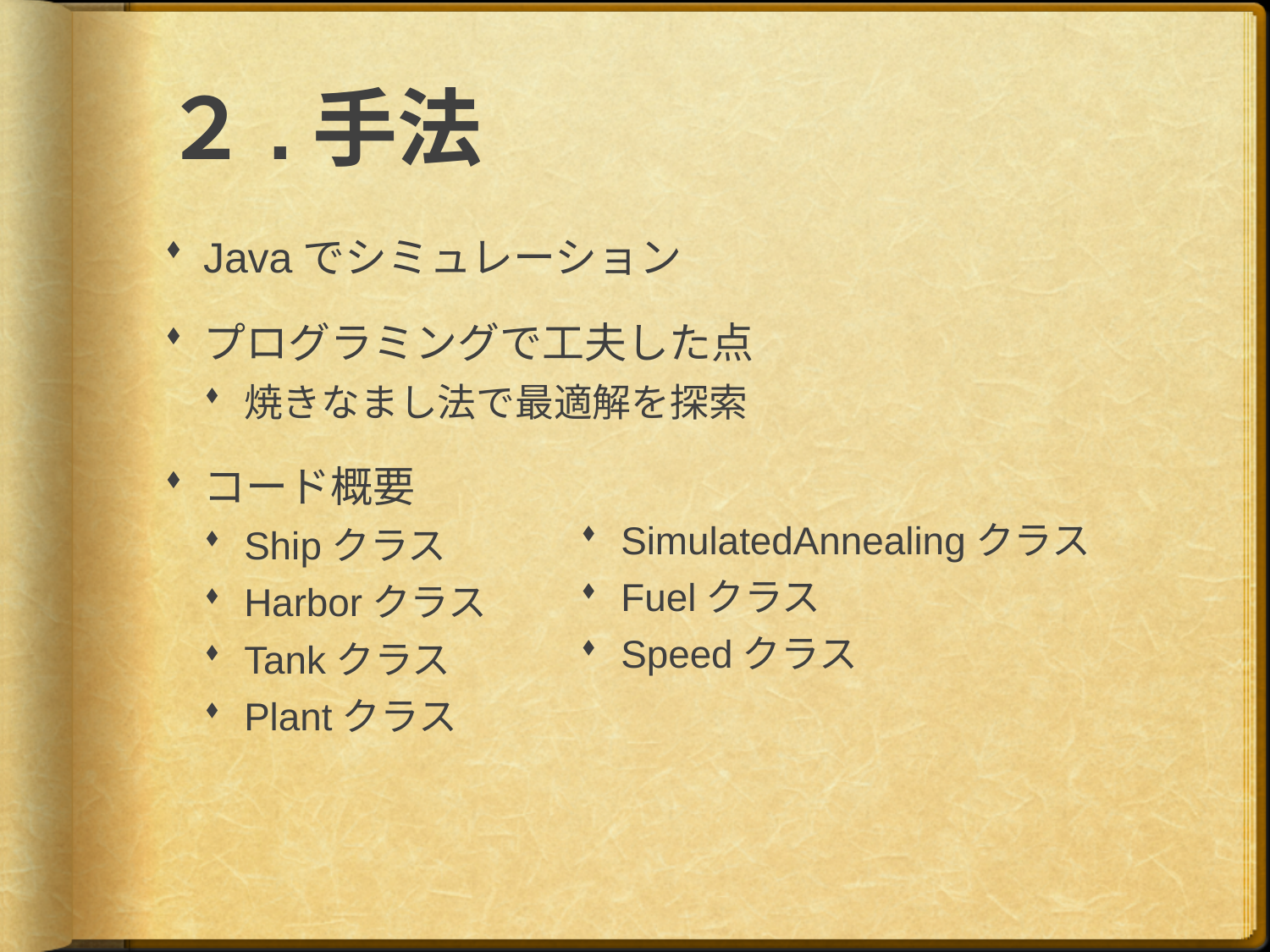

# ２.手法
Javaでシミュレーション
プログラミングで工夫した点
焼きなまし法で最適解を探索
コード概要
Shipクラス
Harborクラス
Tankクラス
Plantクラス

SimulatedAnnealingクラス
Fuelクラス
Speedクラス